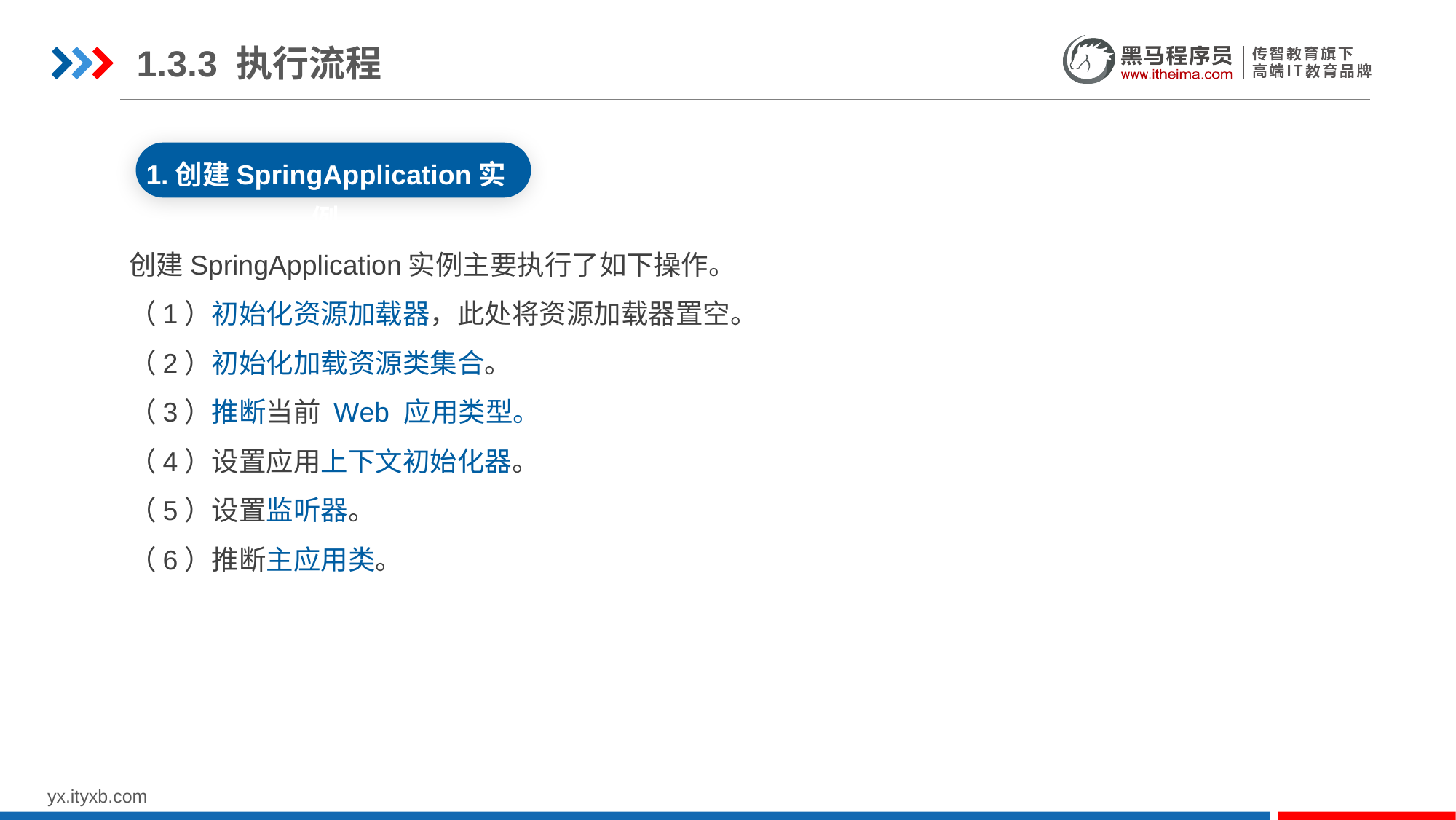

1.3.3 执行流程
1.创建SpringApplication实例

创建SpringApplication实例主要执行了如下操作。
（1）初始化资源加载器，此处将资源加载器置空。
（2）初始化加载资源类集合。
（3）推断当前 Web 应用类型。
（4）设置应用上下文初始化器。
（5）设置监听器。
（6）推断主应用类。